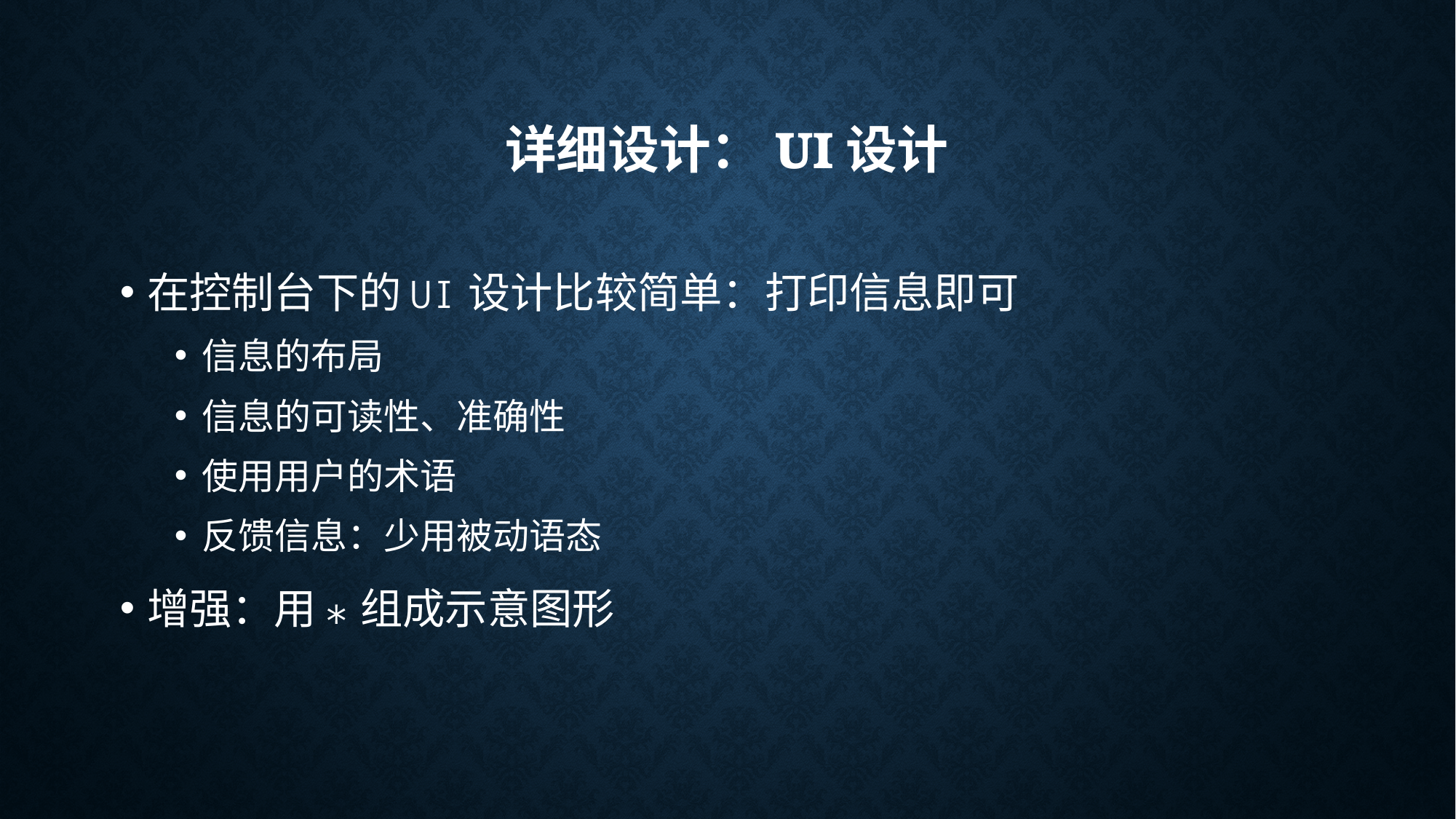

# 详细设计：UI设计
在控制台下的UI设计比较简单：打印信息即可
信息的布局
信息的可读性、准确性
使用用户的术语
反馈信息：少用被动语态
增强：用*组成示意图形